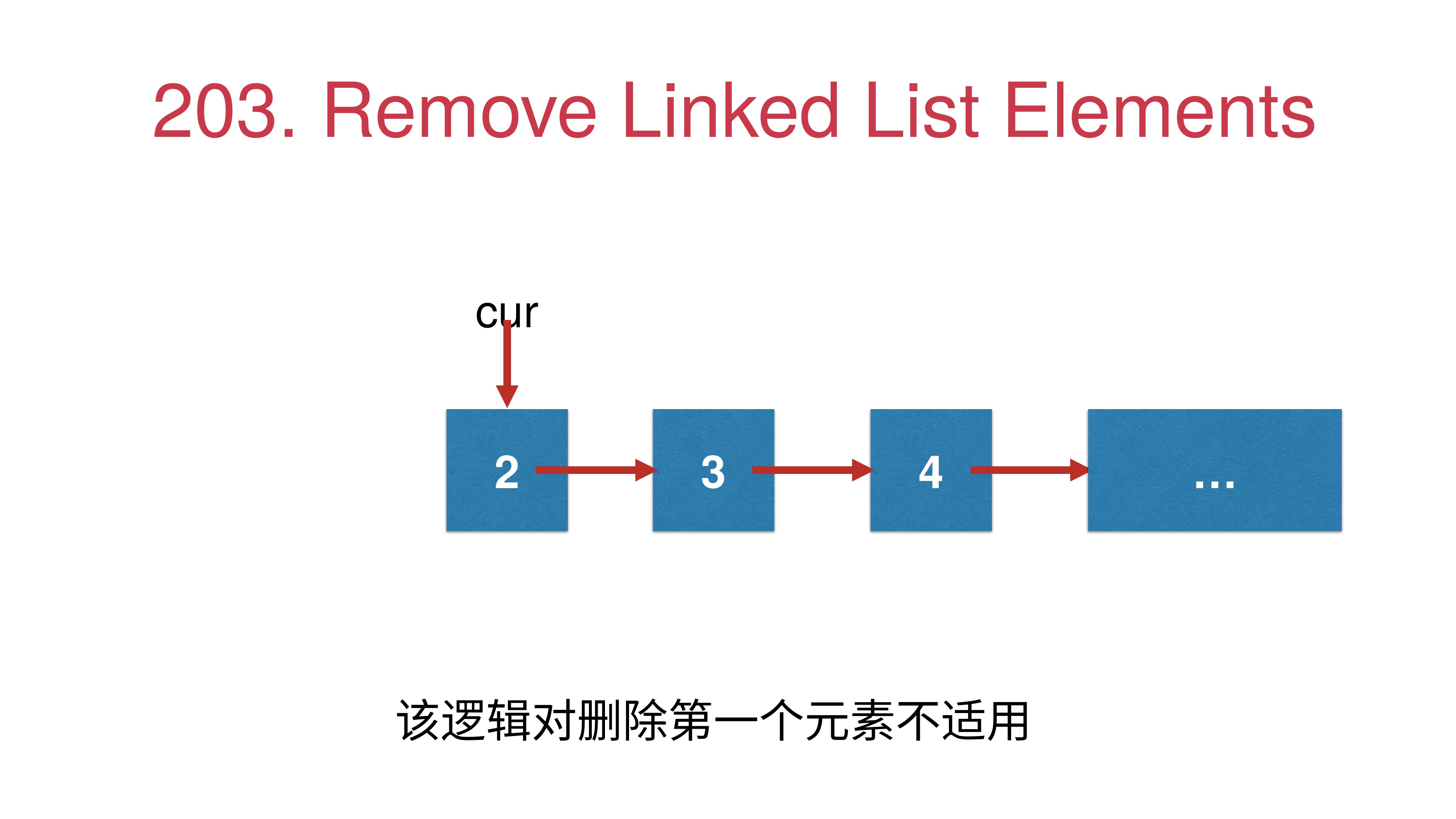

# 203. Remove Linked List Elements
cur

2
3
4
…

该逻辑对删除第一个元素不适用